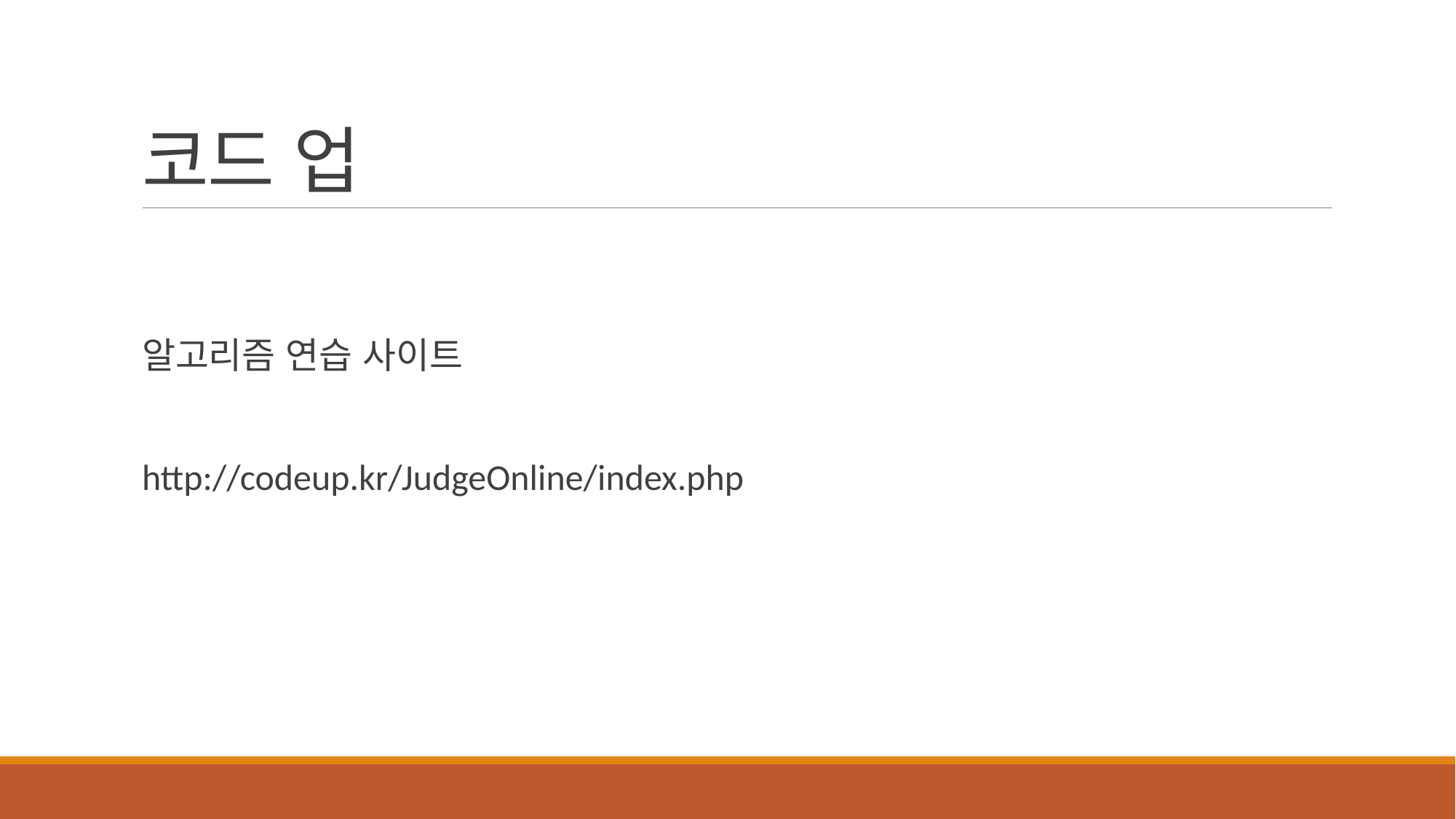

# 코드 업

알고리즘 연습 사이트

http://codeup.kr/JudgeOnline/index.php